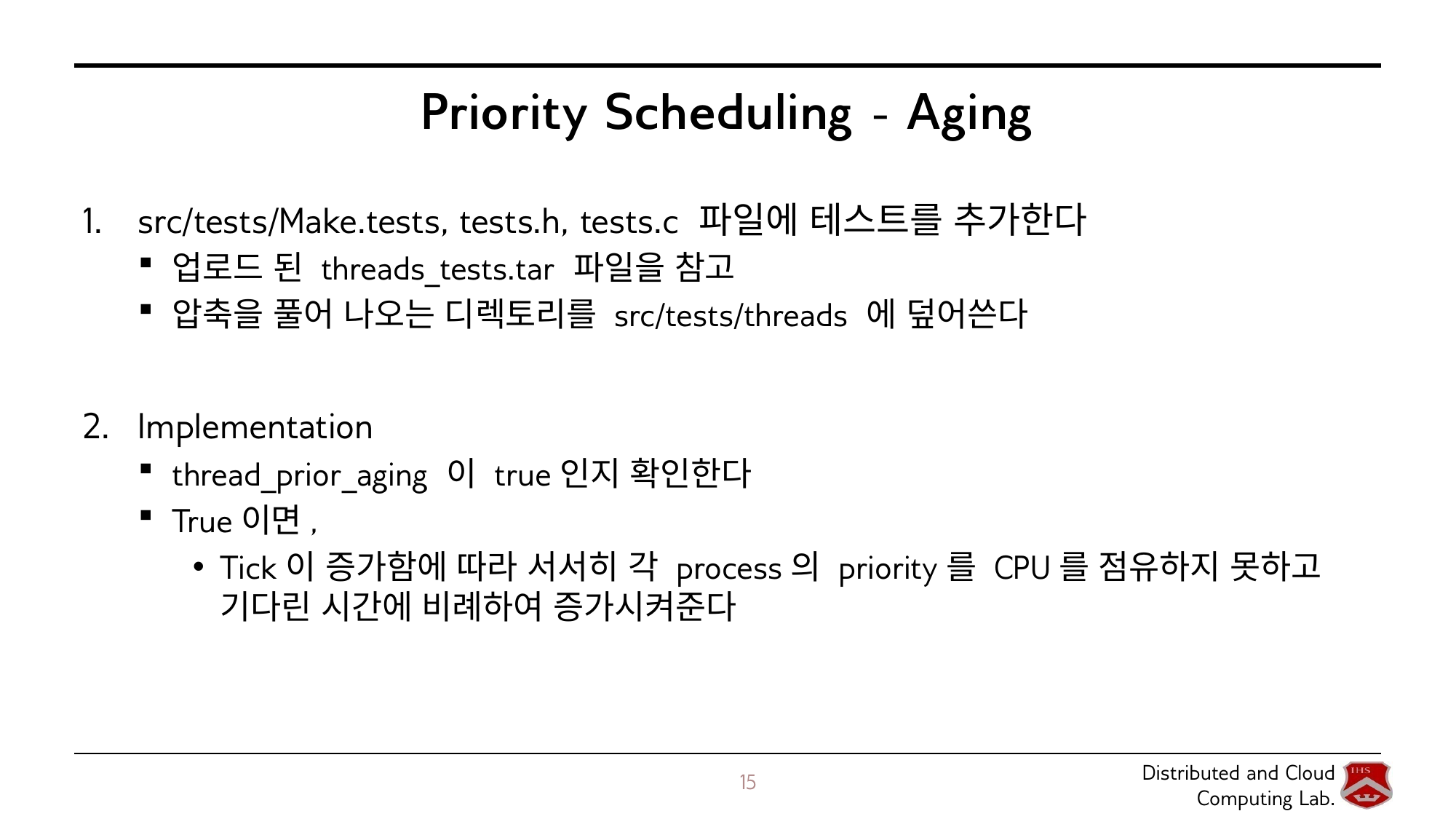

# Priority Scheduling - Aging
src/tests/Make.tests, tests.h, tests.c 파일에 테스트를 추가한다
업로드 된 threads_tests.tar 파일을 참고
압축을 풀어 나오는 디렉토리를 src/tests/threads 에 덮어쓴다

Implementation
thread_prior_aging 이 true인지 확인한다
True이면,
Tick이 증가함에 따라 서서히 각 process의 priority를 CPU를 점유하지 못하고 기다린 시간에 비례하여 증가시켜준다
15